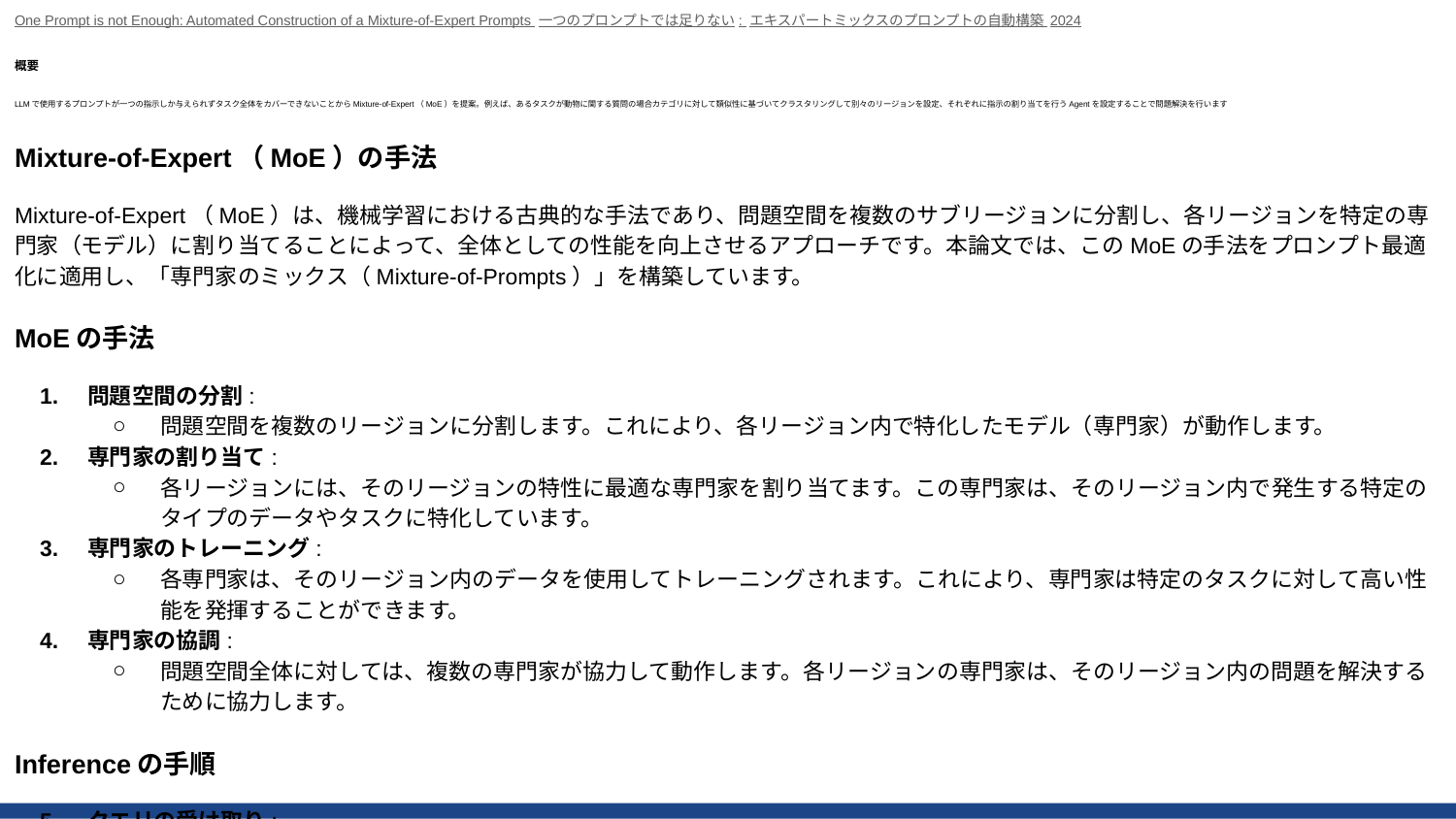

One Prompt is not Enough: Automated Construction of a Mixture-of-Expert Prompts 一つのプロンプトでは足りない: エキスパートミックスのプロンプトの自動構築 2024
概要
LLMで使用するプロンプトが一つの指示しか与えられずタスク全体をカバーできないことからMixture-of-Expert（MoE）を提案。例えば、あるタスクが動物に関する質問の場合カテゴリに対して類似性に基づいてクラスタリングして別々のリージョンを設定、それぞれに指示の割り当てを行うAgentを設定することで問題解決を行います
Mixture-of-Expert（MoE）の手法
Mixture-of-Expert（MoE）は、機械学習における古典的な手法であり、問題空間を複数のサブリージョンに分割し、各リージョンを特定の専門家（モデル）に割り当てることによって、全体としての性能を向上させるアプローチです。本論文では、このMoEの手法をプロンプト最適化に適用し、「専門家のミックス（Mixture-of-Prompts）」を構築しています。
MoEの手法
問題空間の分割:
問題空間を複数のリージョンに分割します。これにより、各リージョン内で特化したモデル（専門家）が動作します。
専門家の割り当て:
各リージョンには、そのリージョンの特性に最適な専門家を割り当てます。この専門家は、そのリージョン内で発生する特定のタイプのデータやタスクに特化しています。
専門家のトレーニング:
各専門家は、そのリージョン内のデータを使用してトレーニングされます。これにより、専門家は特定のタスクに対して高い性能を発揮することができます。
専門家の協調:
問題空間全体に対しては、複数の専門家が協力して動作します。各リージョンの専門家は、そのリージョン内の問題を解決するために協力します。
Inferenceの手順
クエリの受け取り:
新しいクエリが与えられると、それがどのリージョンに属するかを決定する必要があります。
リージョンの決定:
クエリをセマンティックな埋め込み空間にマッピングし、そのクエリに最も近いリージョンを特定します。このプロセスはクラスタリングアルゴリズム（例えばK-means）を使用して行われます。
専門家の選定:
決定されたリージョンに割り当てられた専門家が選ばれます。この専門家は、そのリージョン内のデータやタスクに対して最適なプロンプトとデモを持っています。
予測の生成:
選ばれた専門家が、クエリに対する予測を生成します。プロンプトとデモを使用して、LLMがクエリに対する適切な応答を生成します。
応答の返却:
最終的な応答がユーザーに返されます。この応答は、選ばれた専門家の知識と能力に基づいて生成されたものです。
具体的な手順の例
問題空間の分割とデモの割り当て:
クラスタリングアルゴリズムを使用して、トレーニングデータのデモをセマンティックな類似性に基づいてクラスタに分割します。各クラスタは一つのリージョンを表します。
指示の割り当て:
各クラスタに対して、最適な指示（インストラクション）を見つけます。このプロセスは、デモと指示のペアを最適化するリージョンベースの共同検索（RBJS）アルゴリズムを使用して行います。
ルーティング関数の実装:
新しいクエリが来た際に、そのクエリを適切なリージョンにルーティングするための関数を設計します。これにより、クエリは最も関連性の高いデモと指示を持つ専門家に渡されます。
予測の生成と応答の返却:
ルーティングされた専門家がクエリに対する予測を生成し、その応答がユーザーに返されます。この一連のプロセスにより、複雑な問題空間全体をカバーし、高精度の予測を提供することができます。
リージョンベースの共同検索（RBJS）アルゴリズムの詳細説明
リージョンベースの共同検索（Region-Based Joint Search, RBJS）アルゴリズムは、各専門家に最適な指示（インストラクション）とデモ（デモンストレーション）の組み合わせを見つけるためのプロセスです。このアルゴリズムは、プロンプト最適化において、各リージョンに対する専門家の性能を最大化するために重要な役割を果たします。
アルゴリズムの手順
デモの割り当て（Demo Assignment）:
トレーニングデータから収集したデモをセマンティックな類似性に基づいてクラスタリングし、複数のリージョンに分割します。これにより、各リージョンには特定のタイプのデモが含まれるようになります。
リージョンベースのバリデーションセットの構築:
各リージョンに対して、対応するバリデーションセットを構築します。これは、クラスタリングアルゴリズムを用いて、バリデーションデータを適切なリージョンに割り当てることによって行います。
候補指示の生成:
各リージョンに対して、他のリージョンに割り当てられたデモを使用して、複数の候補指示を生成します。この方法により、各専門家がリージョン全体の特性を補完する指示を持つことができます。
最適指示の選定:
各リージョンに対して生成された候補指示の中から最適な指示を選定します。この選定は、リージョンベースのバリデーションセットを使用して行います。具体的には、各指示を評価し、バリデーションセット内での性能を比較して最適な指示を選びます。
アルゴリズムの具体的なステップ
デモのクラスタリング:
デモデータをセマンティック埋め込み空間にマッピングし、K-meansなどのクラスタリングアルゴリズムを使用して、デモを複数のクラスタに分割します。各クラスタは一つのリージョンを表します。
バリデーションセットの構築:
各リージョンに対して、対応するバリデーションデータを割り当てます。新しいクエリが与えられた際、そのクエリを最も近いクラスタにルーティングします。
候補指示の生成:
各リージョンに対して、他のリージョンに属するデモを使用して候補指示を生成します。これにより、各リージョンの特性を補完する指示が得られます。
最適指示の選定:
各リージョンのバリデーションセットを使用して、生成された候補指示の性能を評価します。各リージョンごとに、最適な（デモ、指示）ペアを選定します。
アルゴリズムの特徴
セマンティックなクラスタリング:
デモをセマンティックな類似性に基づいてクラスタリングすることで、各リージョンの特性に最適なデモセットを作成します。
リージョンベースの評価:
各リージョンごとに最適な指示を選定することで、全体としてのパフォーマンスを最大化します。これにより、異なるタイプのタスクに対して高い適応能力を持つ専門家が育成されます。
共同検索:
デモと指示の組み合わせを最適化することで、各リージョンの特性を補完し合う（デモ、指示）ペアを生成します。これにより、単一の指示では対応しきれない複雑な問題にも対応可能となります。
まとめ
RBJSアルゴリズムは、デモのクラスタリングと指示の最適化を組み合わせることで、各リージョンに最適な（デモ、指示）ペアを見つけ出し、LLMのパフォーマンスを最大化する手法です。